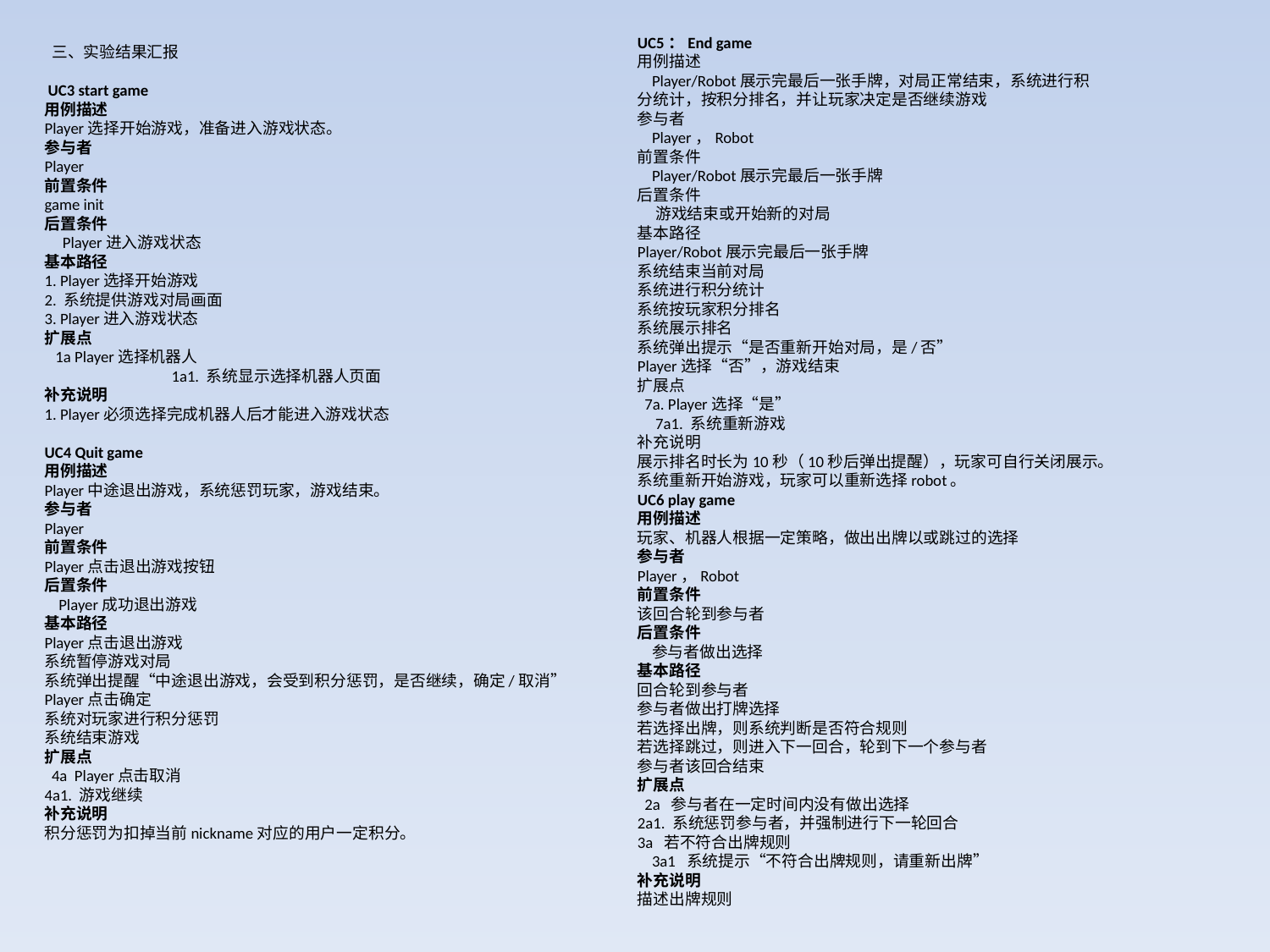

UC5：End game
用例描述
    Player/Robot展示完最后一张手牌，对局正常结束，系统进行积
分统计，按积分排名，并让玩家决定是否继续游戏
参与者
    Player，Robot
前置条件
    Player/Robot展示完最后一张手牌
后置条件
    游戏结束或开始新的对局
基本路径
Player/Robot展示完最后一张手牌
系统结束当前对局
系统进行积分统计
系统按玩家积分排名
系统展示排名
系统弹出提示“是否重新开始对局，是/否”
Player选择“否”，游戏结束
扩展点
  7a. Player选择“是”
     7a1. 系统重新游戏
补充说明
展示排名时长为10秒（10秒后弹出提醒），玩家可自行关闭展示。
系统重新开始游戏，玩家可以重新选择robot。
UC6 play game
用例描述
玩家、机器人根据一定策略，做出出牌以或跳过的选择
参与者
Player，Robot
前置条件
该回合轮到参与者
后置条件
   参与者做出选择
基本路径
回合轮到参与者
参与者做出打牌选择
若选择出牌，则系统判断是否符合规则
若选择跳过，则进入下一回合，轮到下一个参与者
参与者该回合结束
扩展点
  2a  参与者在一定时间内没有做出选择
2a1. 系统惩罚参与者，并强制进行下一轮回合
3a  若不符合出牌规则
    3a1  系统提示“不符合出牌规则，请重新出牌”
补充说明
描述出牌规则

 三、实验结果汇报

 UC3 start game
用例描述
Player选择开始游戏，准备进入游戏状态。
参与者
Player
前置条件
game init
后置条件
    Player进入游戏状态
基本路径
1. Player选择开始游戏
2. 系统提供游戏对局画面
3. Player进入游戏状态
扩展点
  1a Player选择机器人
 	1a1. 系统显示选择机器人页面
补充说明
1. Player必须选择完成机器人后才能进入游戏状态

UC4 Quit game
用例描述
Player中途退出游戏，系统惩罚玩家，游戏结束。
参与者
Player
前置条件
Player点击退出游戏按钮
后置条件
    Player成功退出游戏
基本路径
Player点击退出游戏
系统暂停游戏对局
系统弹出提醒“中途退出游戏，会受到积分惩罚，是否继续，确定/取消”
Player点击确定
系统对玩家进行积分惩罚
系统结束游戏
扩展点
  4a  Player点击取消
4a1. 游戏继续
补充说明
积分惩罚为扣掉当前nickname对应的用户一定积分。